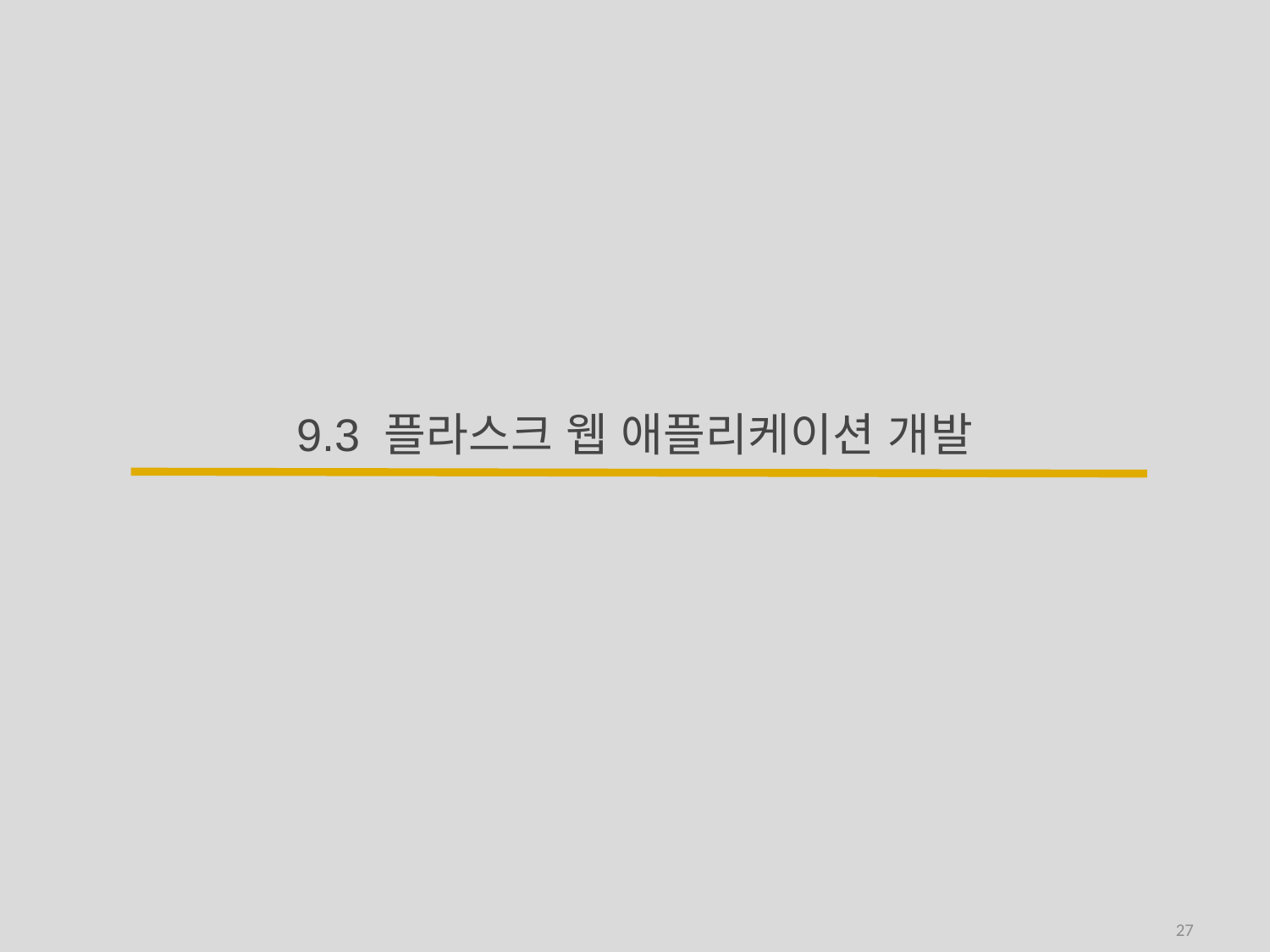

# 9.3 플라스크 웹 애플리케이션 개발
27